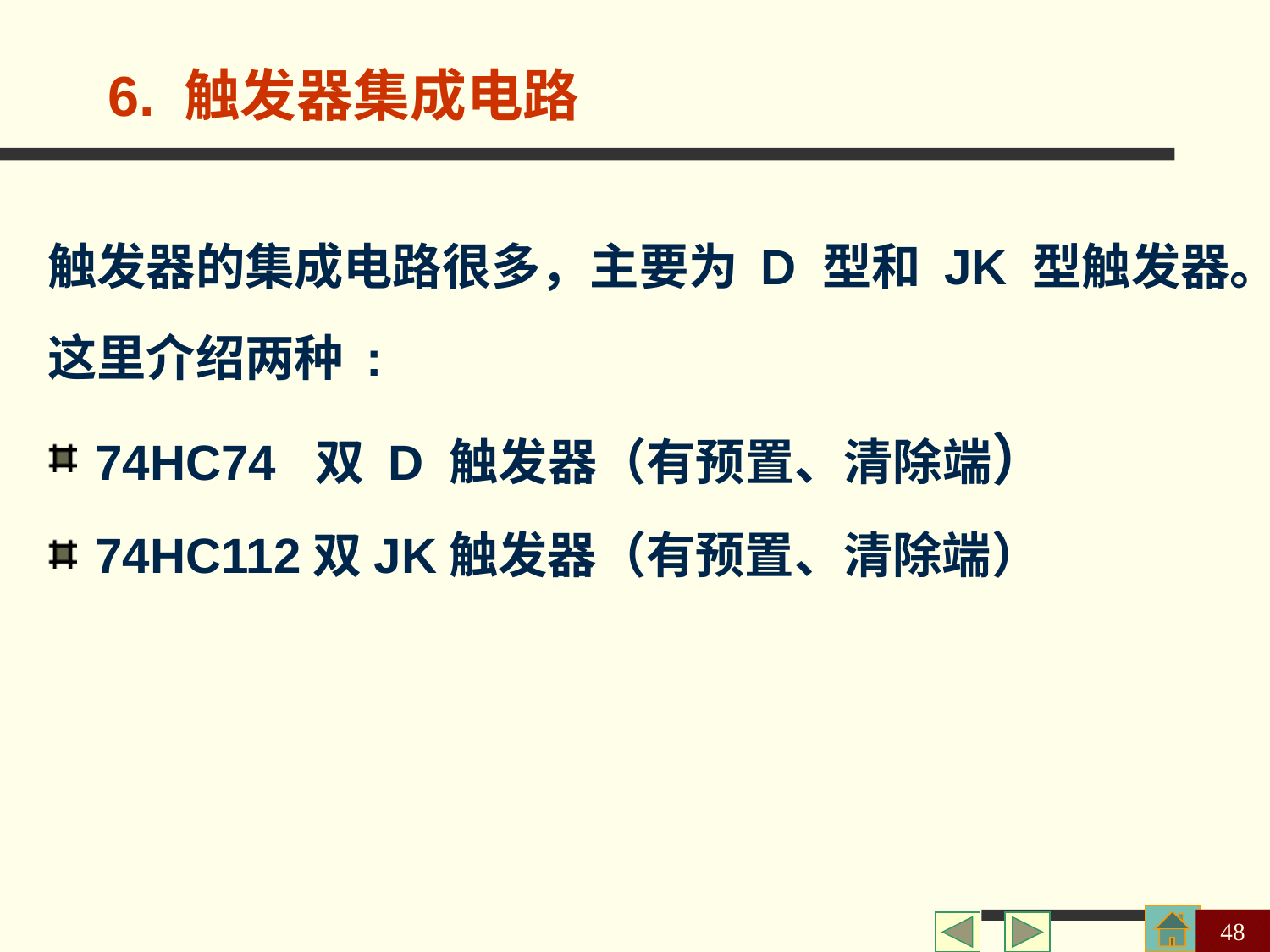

6. 触发器集成电路
触发器的集成电路很多，主要为 D 型和 JK 型触发器。
这里介绍两种 :
74HC74  双 D 触发器（有预置、清除端）
74HC112双JK触发器（有预置、清除端）
48